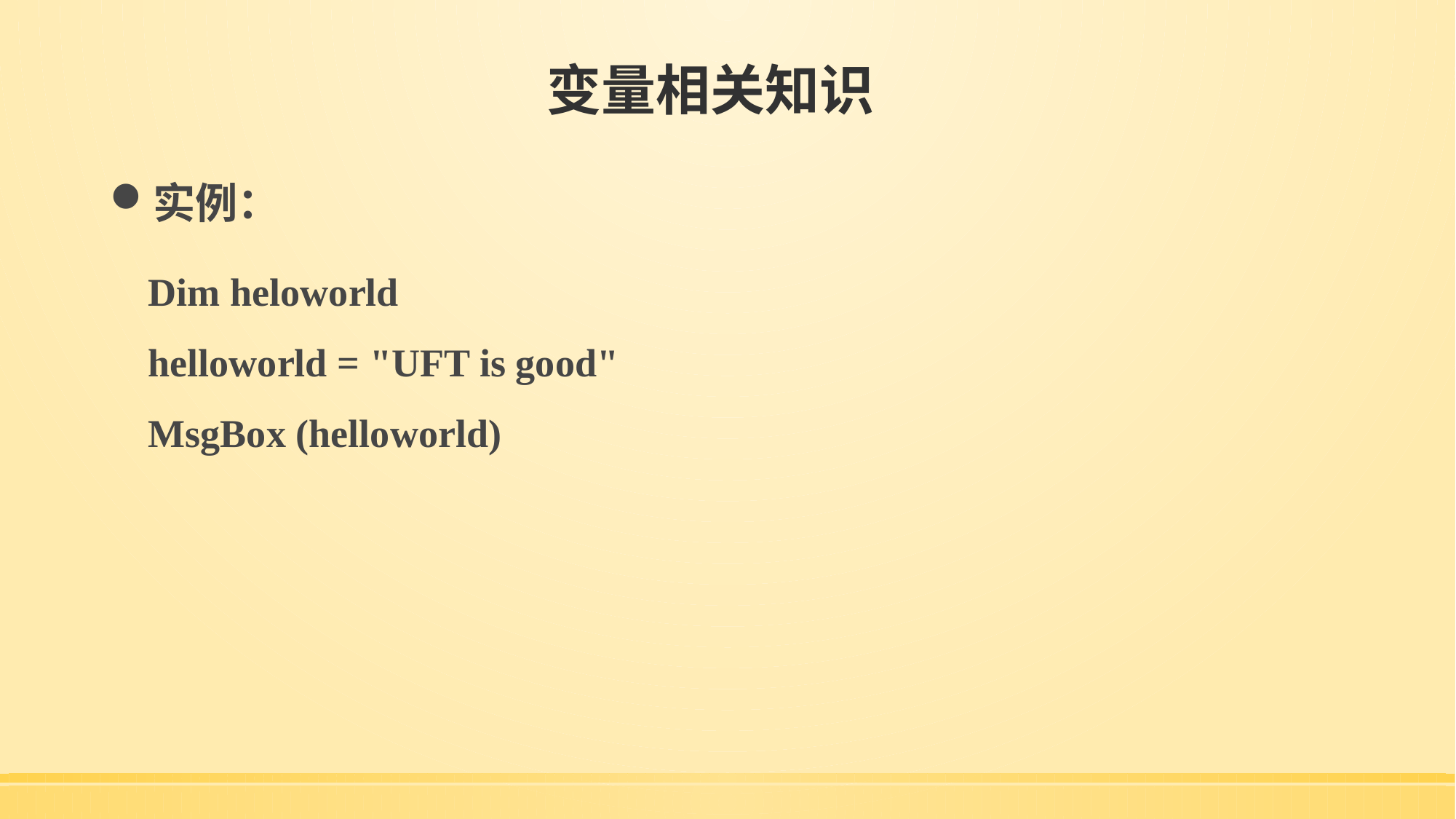

# 变量相关知识
实例：
Dim heloworld
helloworld = "UFT is good"
MsgBox (helloworld)